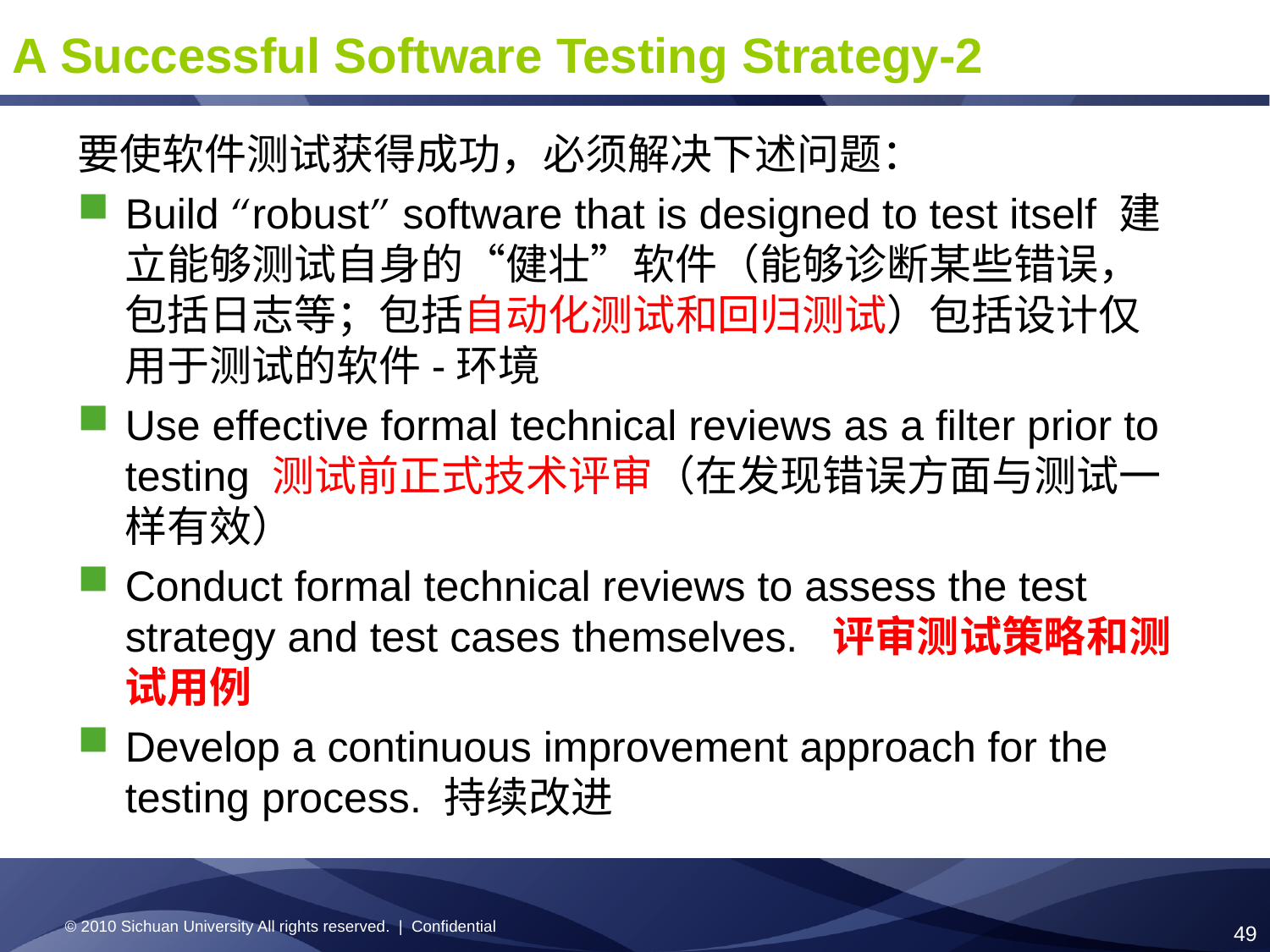

A Successful Software Testing Strategy-2
要使软件测试获得成功，必须解决下述问题：
Build “robust” software that is designed to test itself 建立能够测试自身的“健壮”软件（能够诊断某些错误，包括日志等；包括自动化测试和回归测试）包括设计仅用于测试的软件-环境
Use effective formal technical reviews as a filter prior to testing 测试前正式技术评审（在发现错误方面与测试一样有效）
Conduct formal technical reviews to assess the test strategy and test cases themselves.  评审测试策略和测试用例
Develop a continuous improvement approach for the testing process. 持续改进
© 2010 Sichuan University All rights reserved.  |  Confidential
49